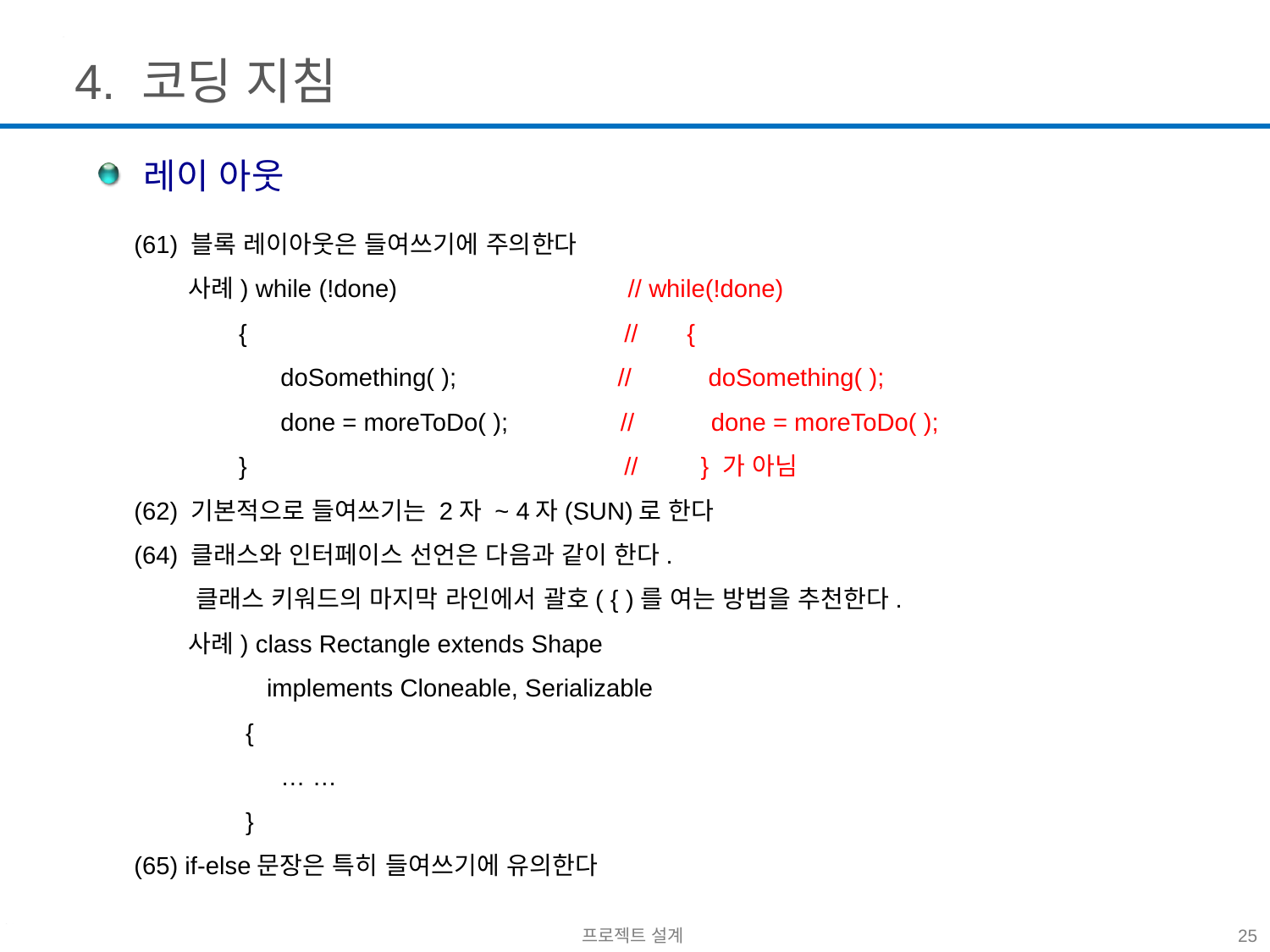

4. 코딩 지침
 레이 아웃
(61) 블록 레이아웃은 들여쓰기에 주의한다
       사례) while (!done)                                 // while(!done)
               {                                                      //       {
                     doSomething( );                       //           doSomething( );
                     done = moreToDo( );                //           done = moreToDo( );
               }                                                      //         } 가 아님
(62) 기본적으로 들여쓰기는 2자 ~ 4자(SUN)로 한다
(64) 클래스와 인터페이스 선언은 다음과 같이 한다.
        클래스 키워드의 마지막 라인에서 괄호( { )를 여는 방법을 추천한다.
       사례) class Rectangle extends Shape
                   implements Cloneable, Serializable
                {
                     … …
                }
(65) if-else문장은 특히 들여쓰기에 유의한다